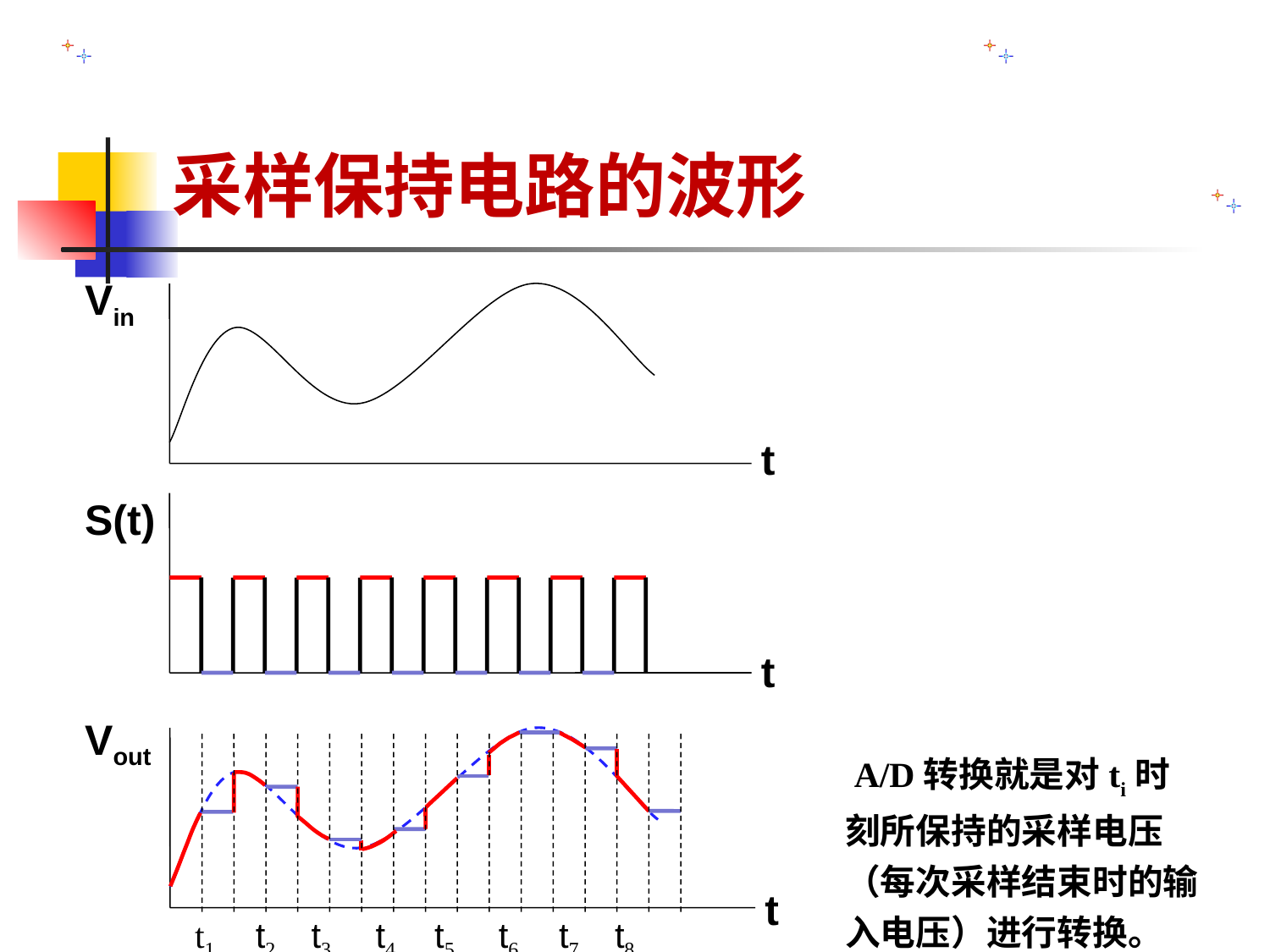

# 采样保持电路的波形
Vin

t
S(t)

t
Vout

t
t1        t2       t3     t4    t5     t6       t7       t8
 A/D转换就是对ti时刻所保持的采样电压（每次采样结束时的输入电压）进行转换。